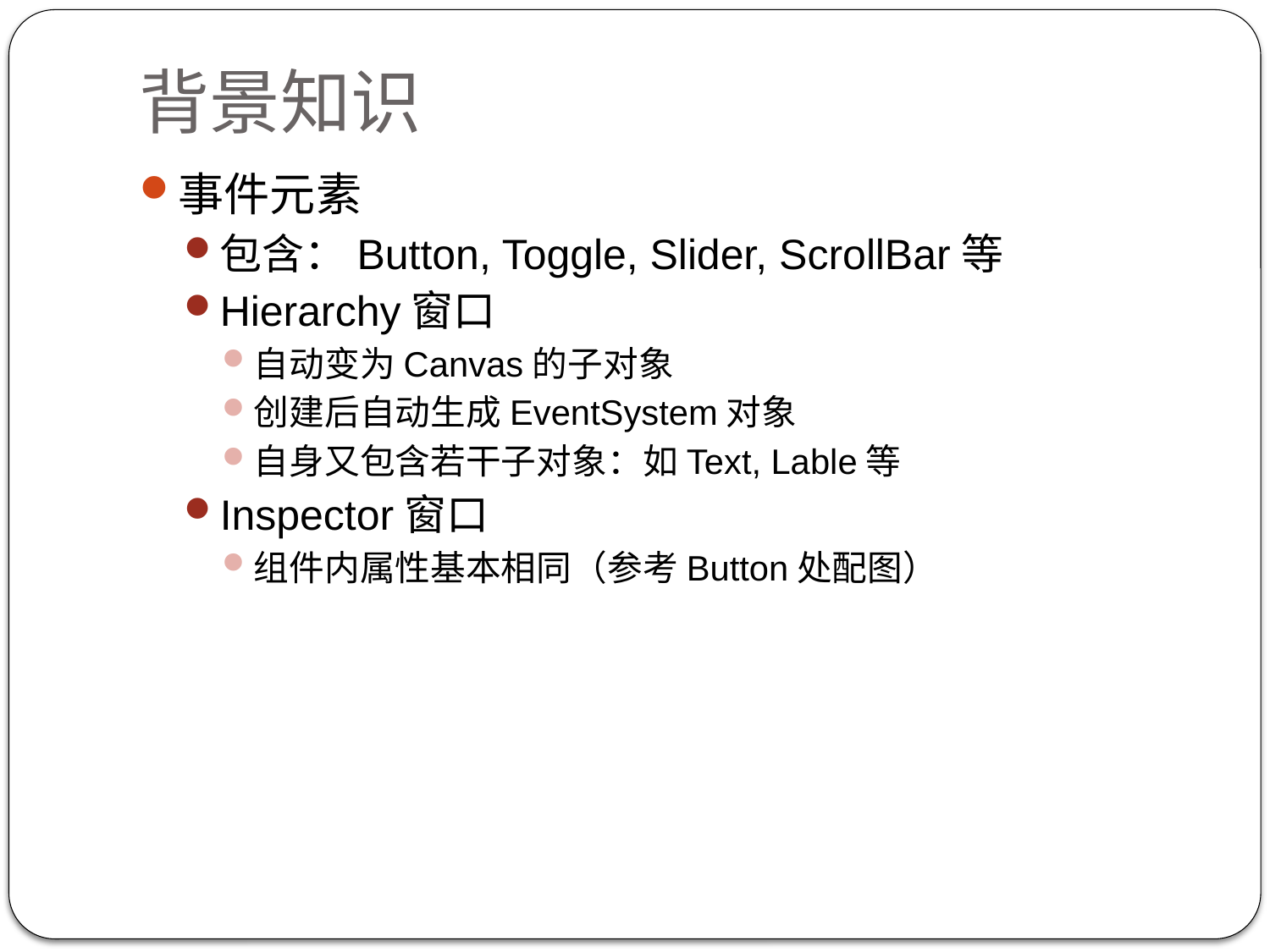

# 背景知识
事件元素
包含：Button, Toggle, Slider, ScrollBar等
Hierarchy窗口
自动变为Canvas的子对象
创建后自动生成EventSystem对象
自身又包含若干子对象：如Text, Lable等
Inspector窗口
组件内属性基本相同（参考Button处配图）